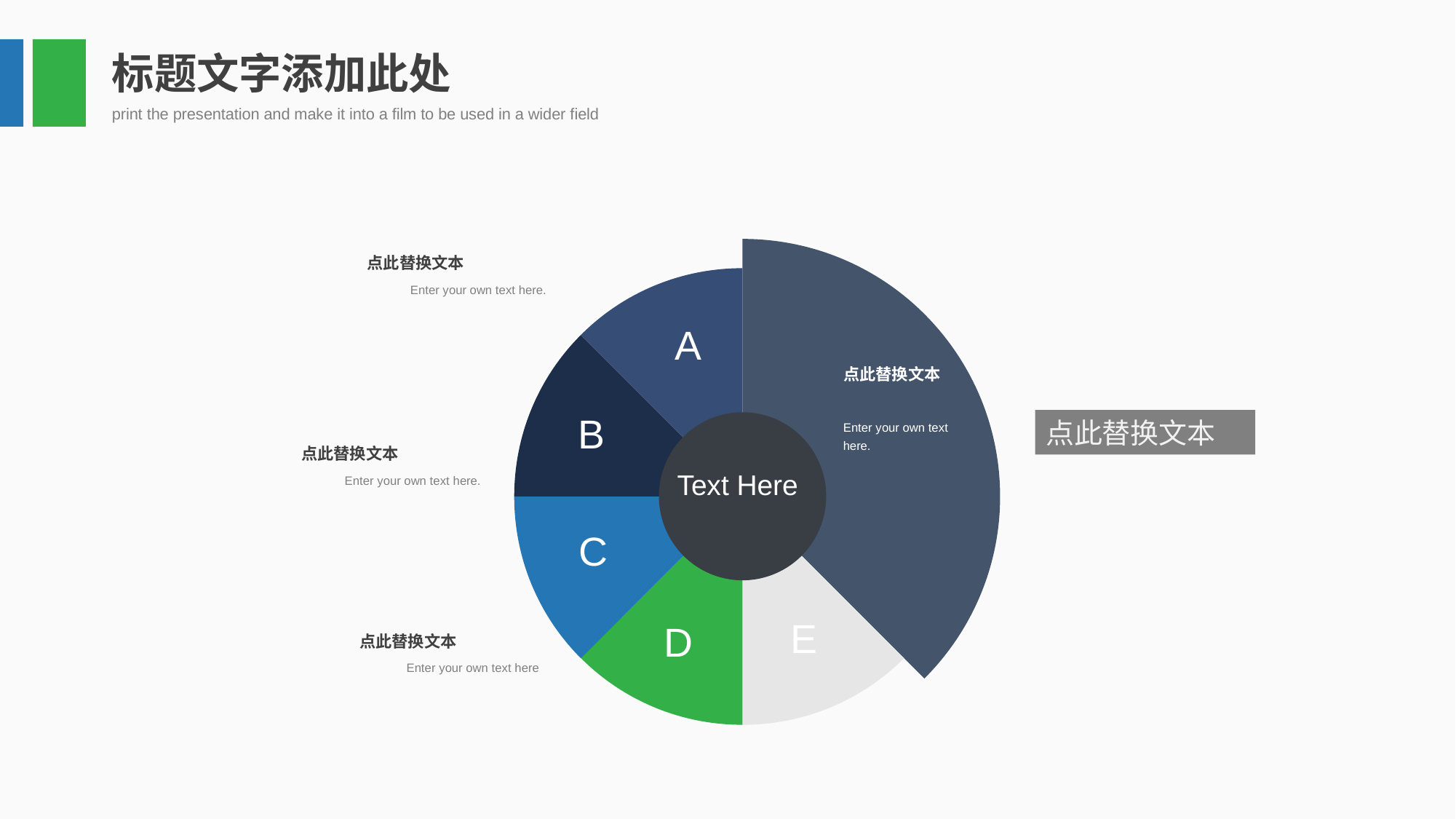

标题文字添加此处
print the presentation and make it into a film to be used in a wider field

点此替换文本
Enter your own text here.

A

点此替换文本
Enter your own text here.
B
点此替换文本

点此替换文本
Enter your own text here.
Text Here

C
E
D
点此替换文本
Enter your own text here